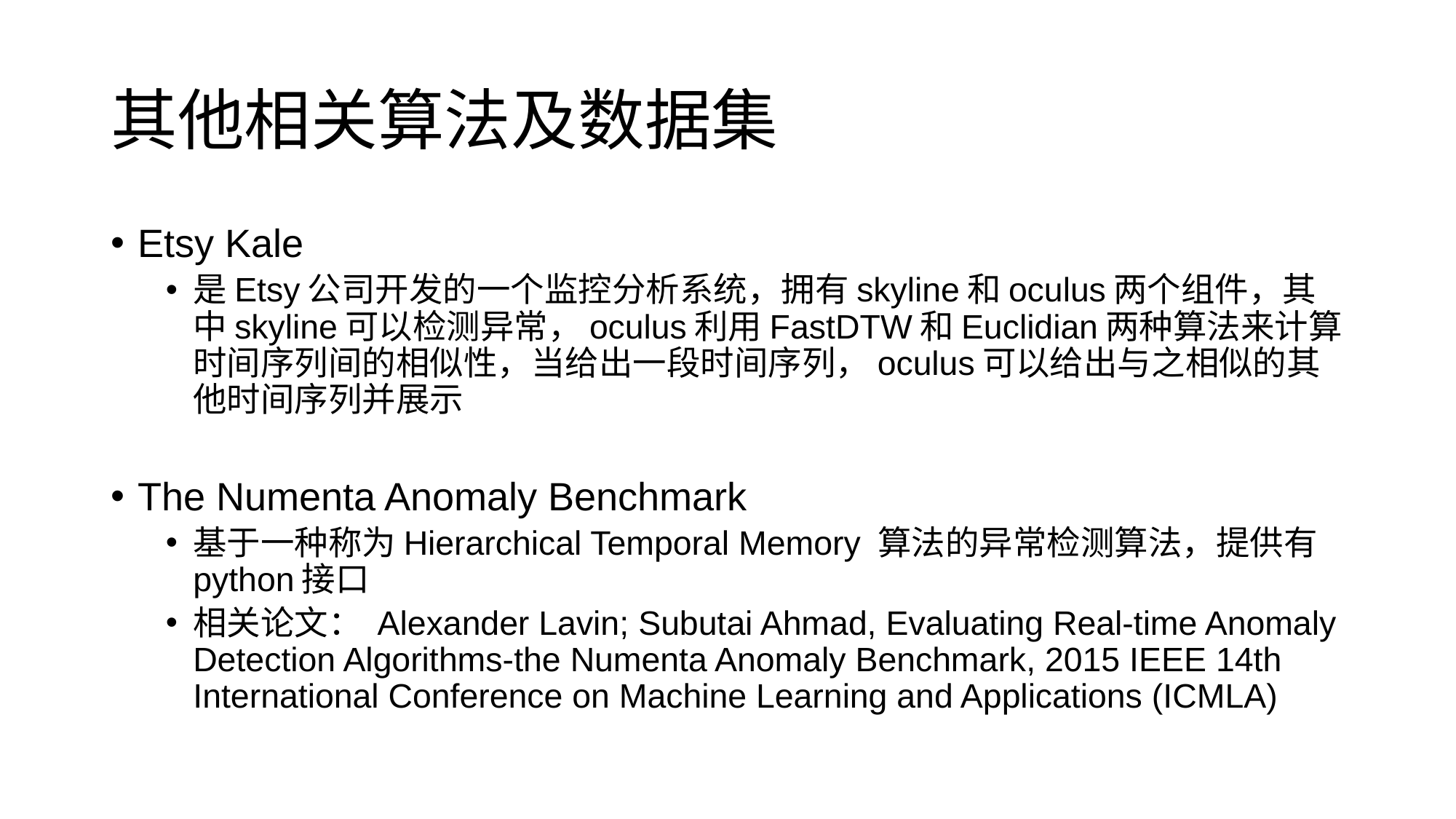

# 其他相关算法及数据集
Etsy Kale
是Etsy公司开发的一个监控分析系统，拥有skyline和oculus两个组件，其中skyline可以检测异常，oculus利用FastDTW和Euclidian两种算法来计算时间序列间的相似性，当给出一段时间序列，oculus可以给出与之相似的其他时间序列并展示

The Numenta Anomaly Benchmark
基于一种称为Hierarchical Temporal Memory 算法的异常检测算法，提供有python接口
相关论文： Alexander Lavin; Subutai Ahmad, Evaluating Real-time Anomaly Detection Algorithms-the Numenta Anomaly Benchmark, 2015 IEEE 14th International Conference on Machine Learning and Applications (ICMLA)